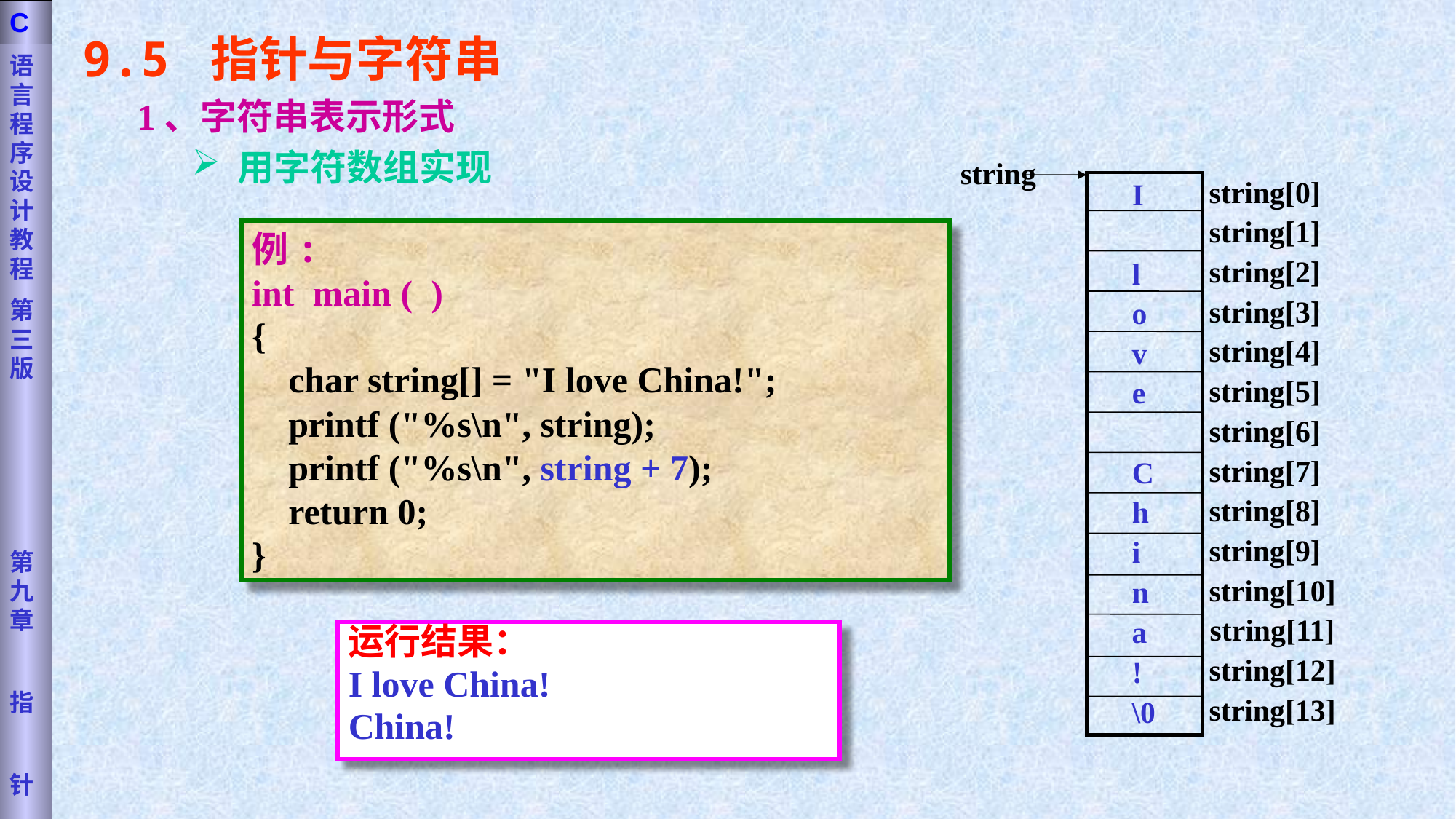

语言程序设计教程
第三版

第九章

指

针
C
9.5 指针与字符串
1、字符串表示形式
 用字符数组实现
string
string[0]
I

string[1]
string[2]
l
string[3]
o
string[4]
v
string[5]
e
string[6]
string[7]
C
string[8]
h
string[9]
i
string[10]
n
string[11]
a
string[12]
!
string[13]
\0
例:
int  main (  )
{
    char string[] = "I love China!";
    printf ("%s\n", string);
    printf ("%s\n", string + 7);
    return 0;
}
运行结果：
I love China!
China!